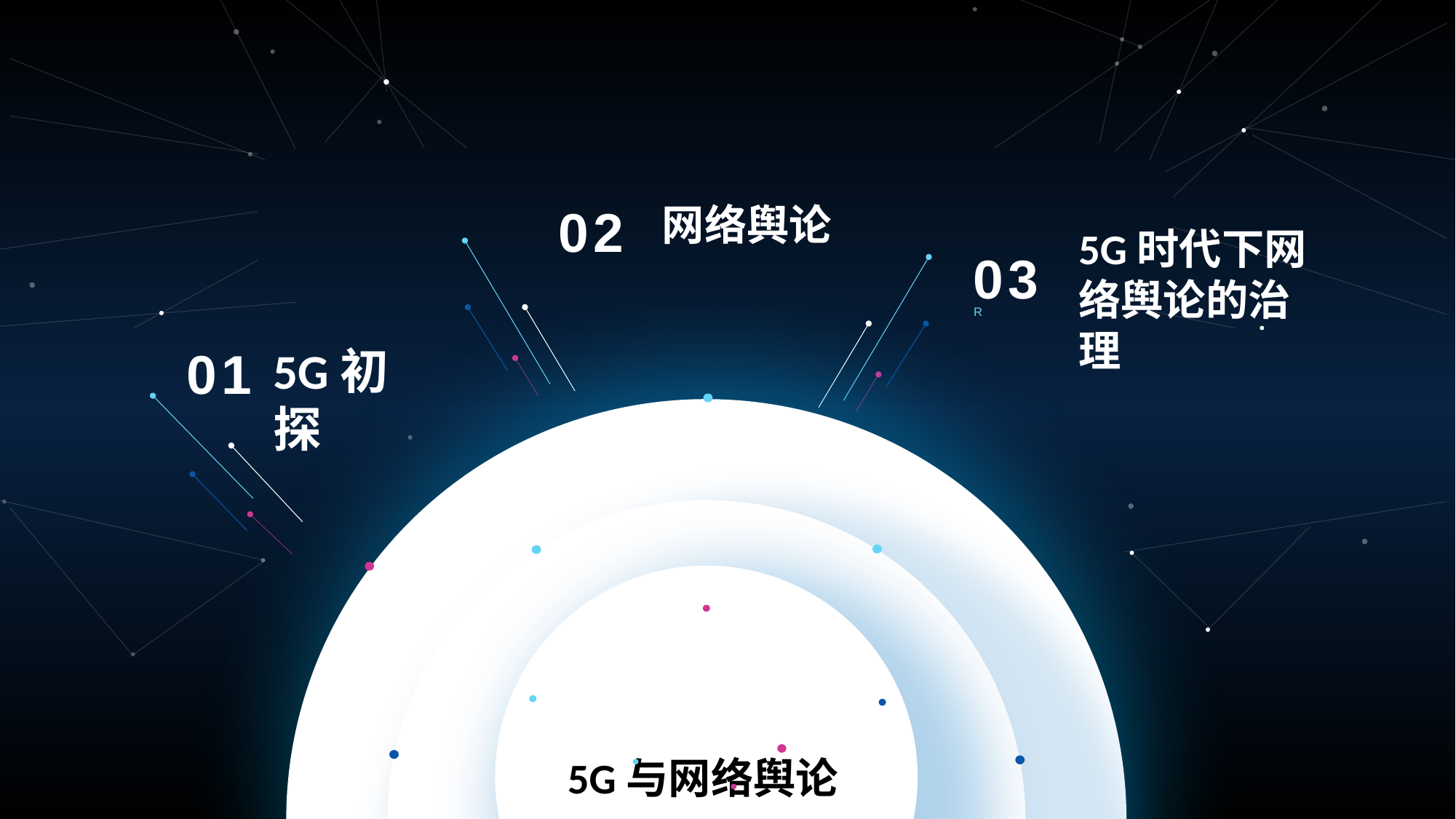

02
网络舆论
5G时代下网络舆论的治理
03
R
01
5G初探

5G与网络舆论